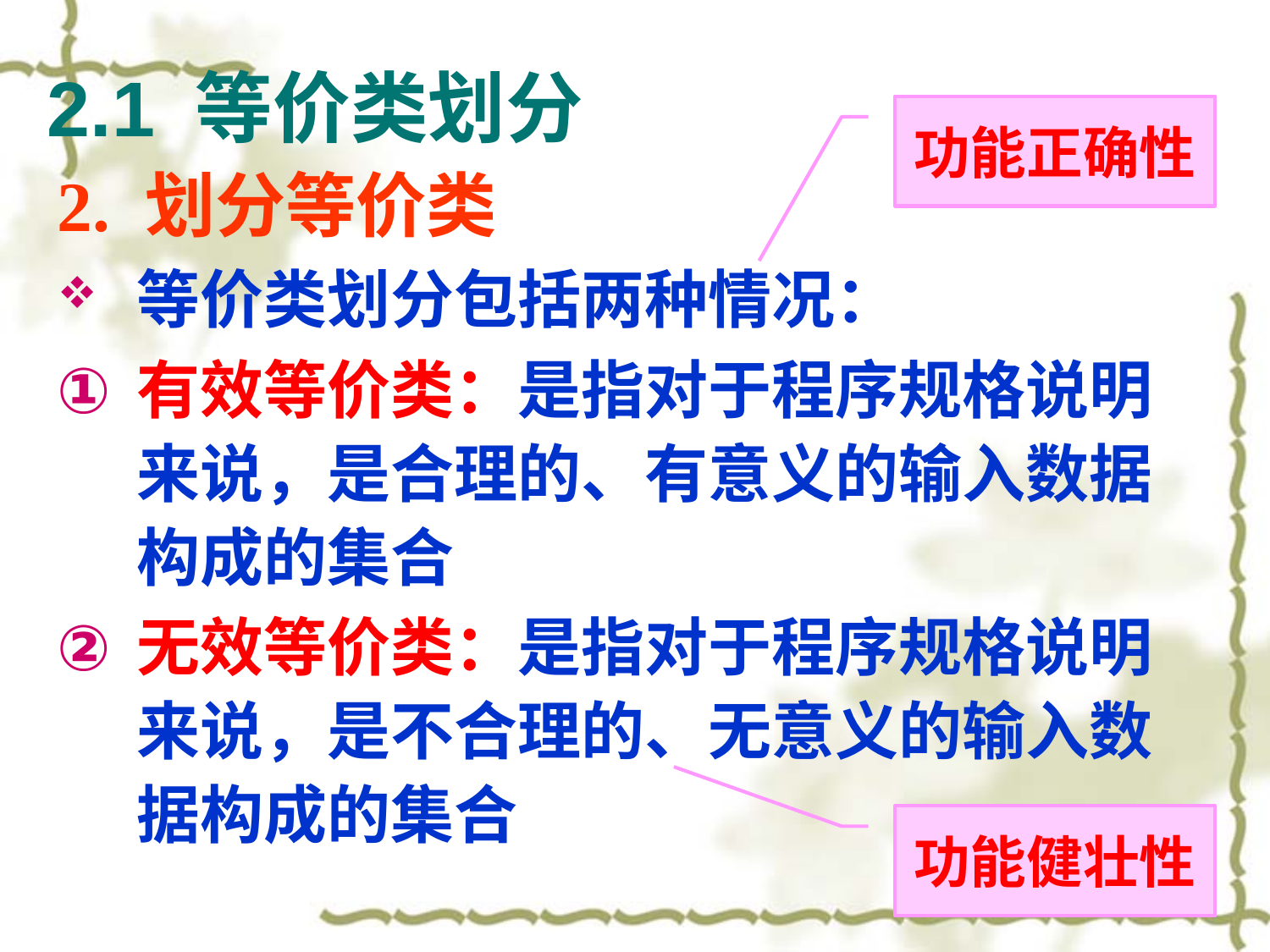

# 2.1 等价类划分
功能正确性
2. 划分等价类
等价类划分包括两种情况：
有效等价类：是指对于程序规格说明来说，是合理的、有意义的输入数据构成的集合
无效等价类：是指对于程序规格说明来说，是不合理的、无意义的输入数据构成的集合
功能健壮性